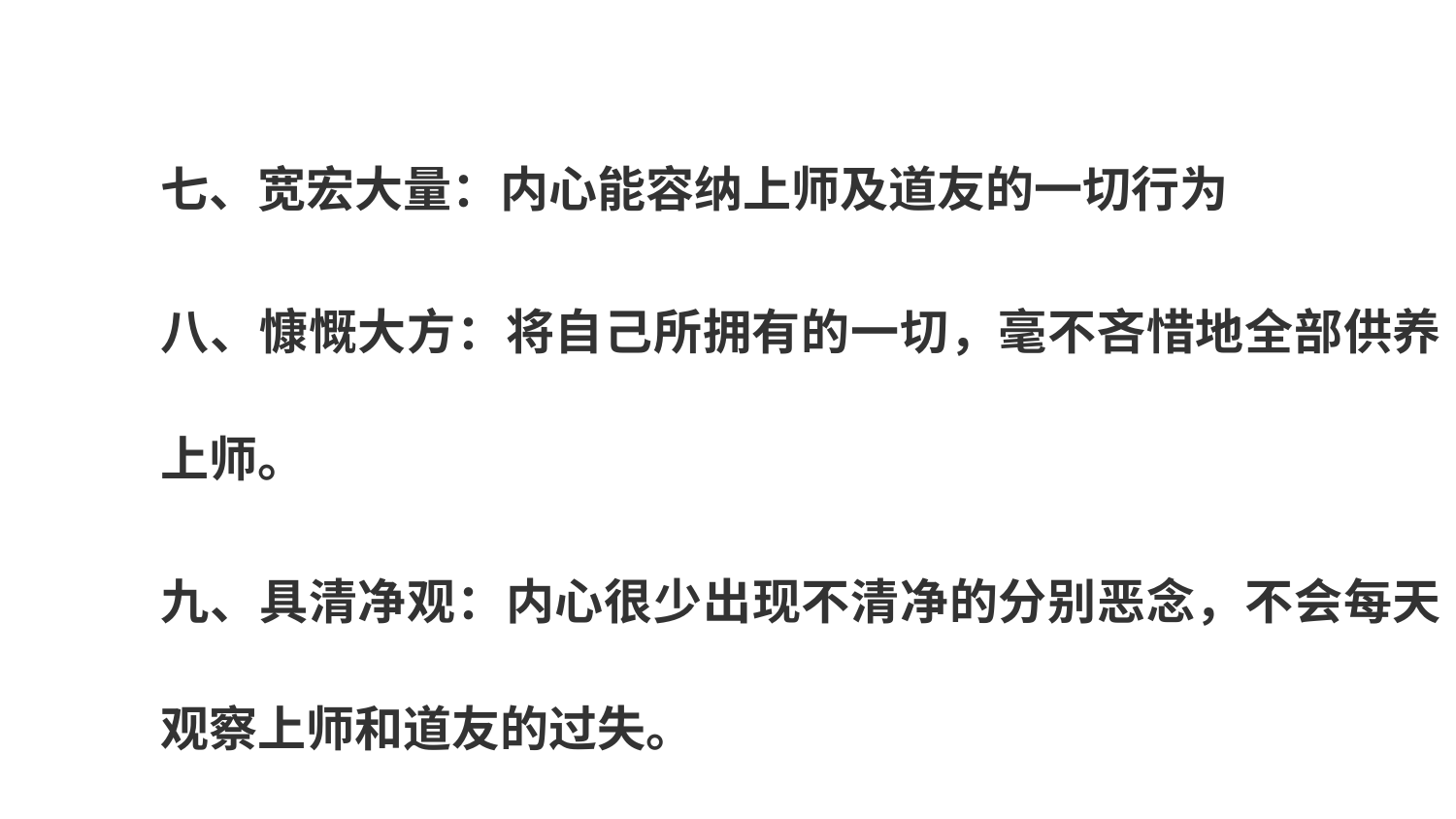

七、宽宏大量：内心能容纳上师及道友的一切行为
八、慷慨大方：将自己所拥有的一切，毫不吝惜地全部供养上师。
九、具清净观：内心很少出现不清净的分别恶念，不会每天观察上师和道友的过失。